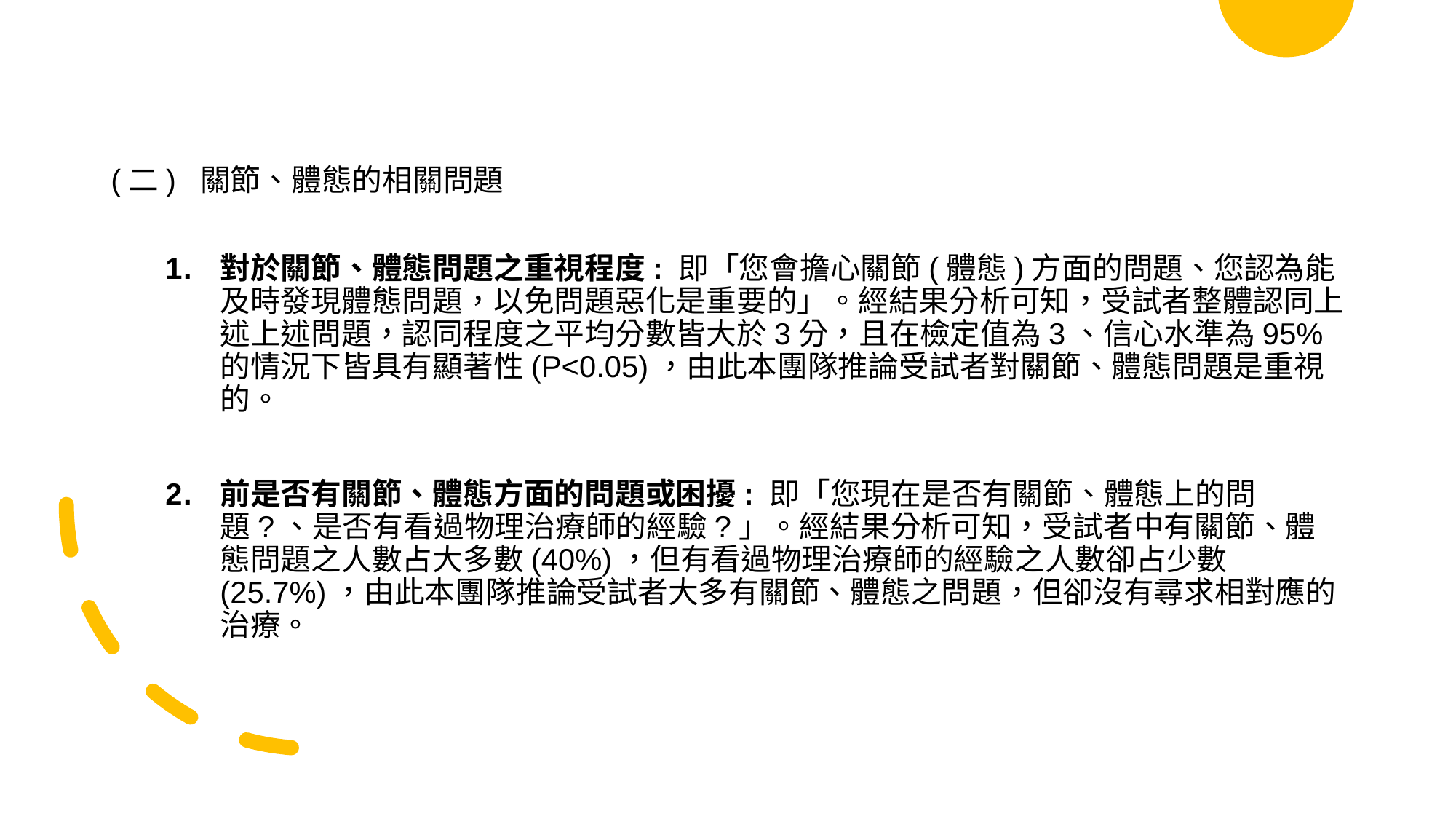

(二)  關節、體態的相關問題

對於關節、體態問題之重視程度: 即「您會擔心關節(體態)方面的問題、您認為能及時發現體態問題，以免問題惡化是重要的」。經結果分析可知，受試者整體認同上述上述問題，認同程度之平均分數皆大於3分，且在檢定值為3、信心水準為95%的情況下皆具有顯著性(P<0.05)，由此本團隊推論受試者對關節、體態問題是重視的。

前是否有關節、體態方面的問題或困擾: 即「您現在是否有關節、體態上的問題?、是否有看過物理治療師的經驗?」。經結果分析可知，受試者中有關節、體態問題之人數占大多數(40%)，但有看過物理治療師的經驗之人數卻占少數(25.7%)，由此本團隊推論受試者大多有關節、體態之問題，但卻沒有尋求相對應的治療。